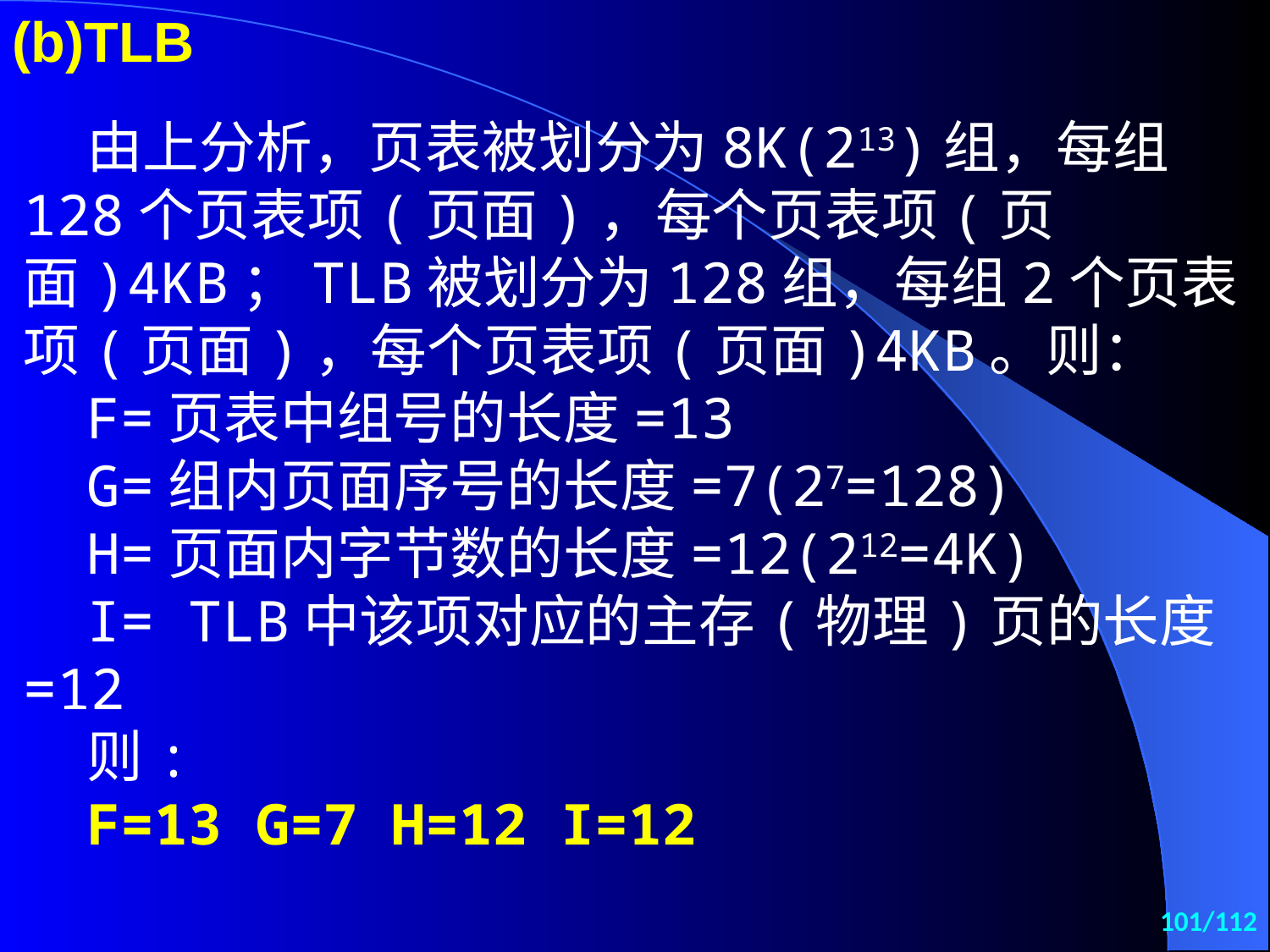

(b)TLB
由上分析，页表被划分为8K(213)组，每组128个页表项(页面)，每个页表项(页面)4KB；TLB被划分为128组，每组2个页表项(页面)，每个页表项(页面)4KB。则：
F=页表中组号的长度=13
G=组内页面序号的长度=7(27=128)
H=页面内字节数的长度=12(212=4K)
I= TLB中该项对应的主存(物理)页的长度=12
则:
F=13 G=7 H=12 I=12
101/112